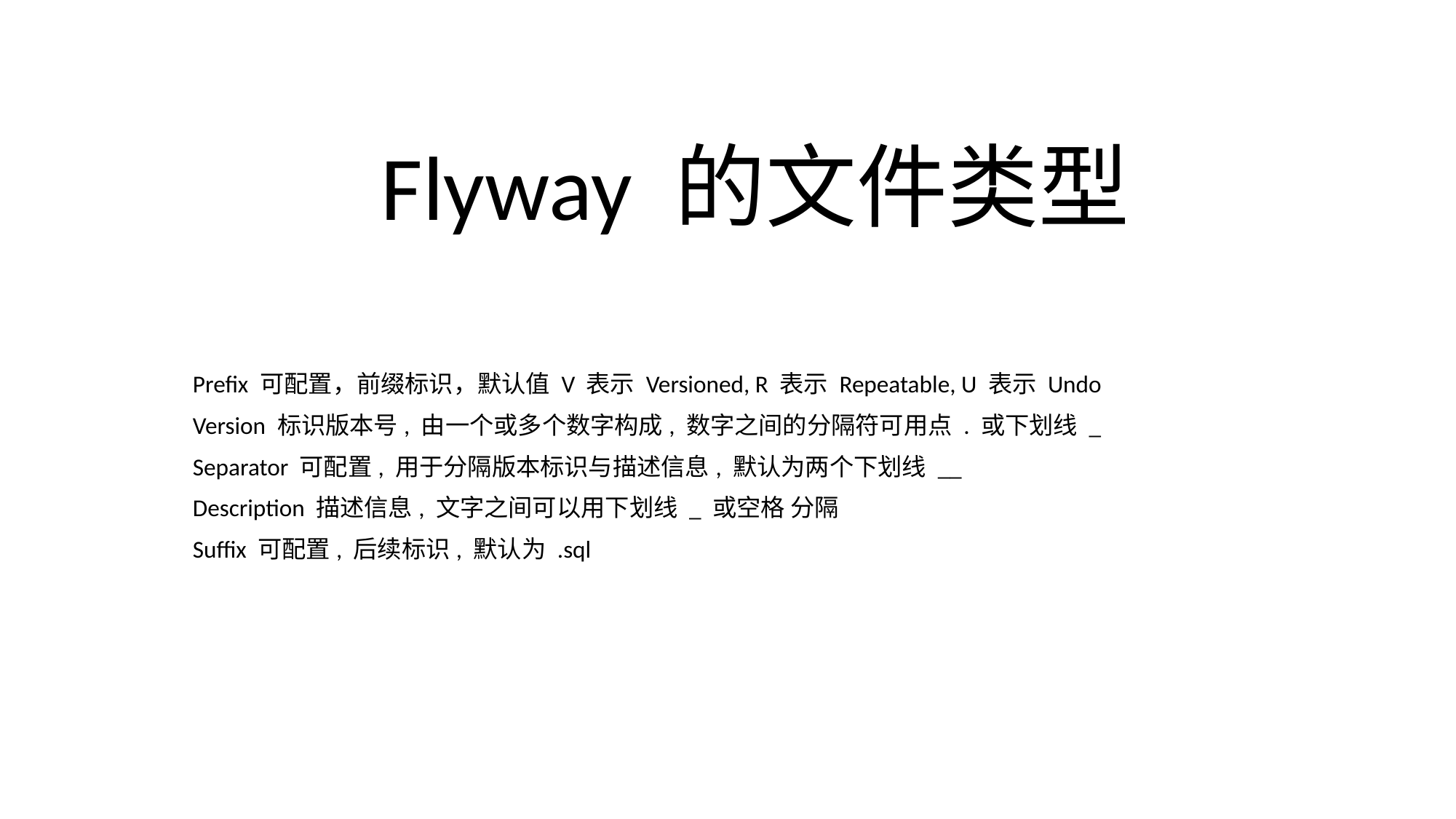

# Flyway 的文件类型
Prefix 可配置，前缀标识，默认值 V 表示 Versioned, R 表示 Repeatable, U 表示 Undo
Version 标识版本号, 由一个或多个数字构成, 数字之间的分隔符可用点 . 或下划线 _
Separator 可配置, 用于分隔版本标识与描述信息, 默认为两个下划线 __
Description 描述信息, 文字之间可以用下划线 _ 或空格 分隔
Suffix 可配置, 后续标识, 默认为 .sql